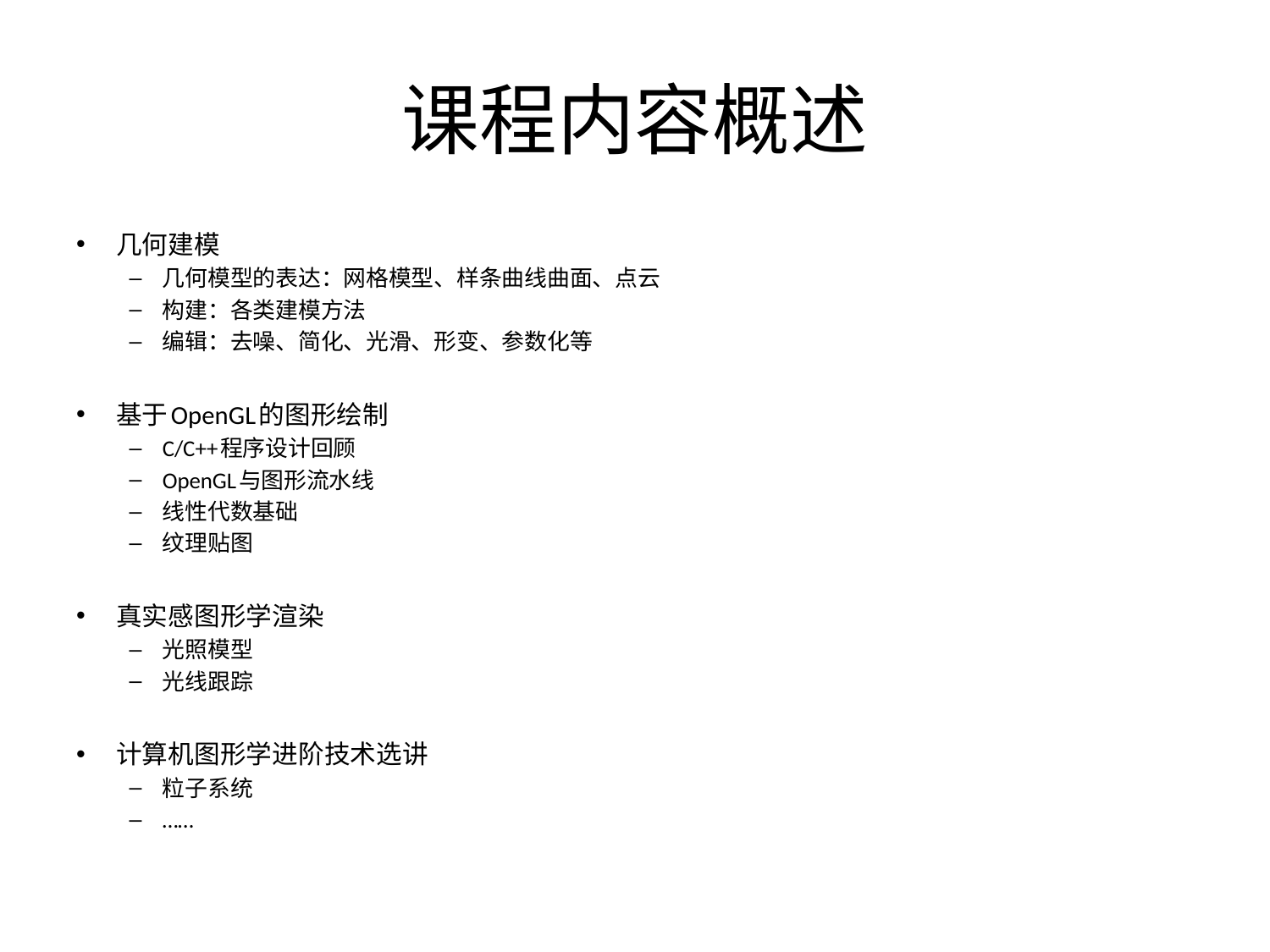

# 课程内容概述
几何建模
几何模型的表达：网格模型、样条曲线曲面、点云
构建：各类建模方法
编辑：去噪、简化、光滑、形变、参数化等

基于OpenGL的图形绘制
C/C++程序设计回顾
OpenGL与图形流水线
线性代数基础
纹理贴图

真实感图形学渲染
光照模型
光线跟踪

计算机图形学进阶技术选讲
粒子系统
……